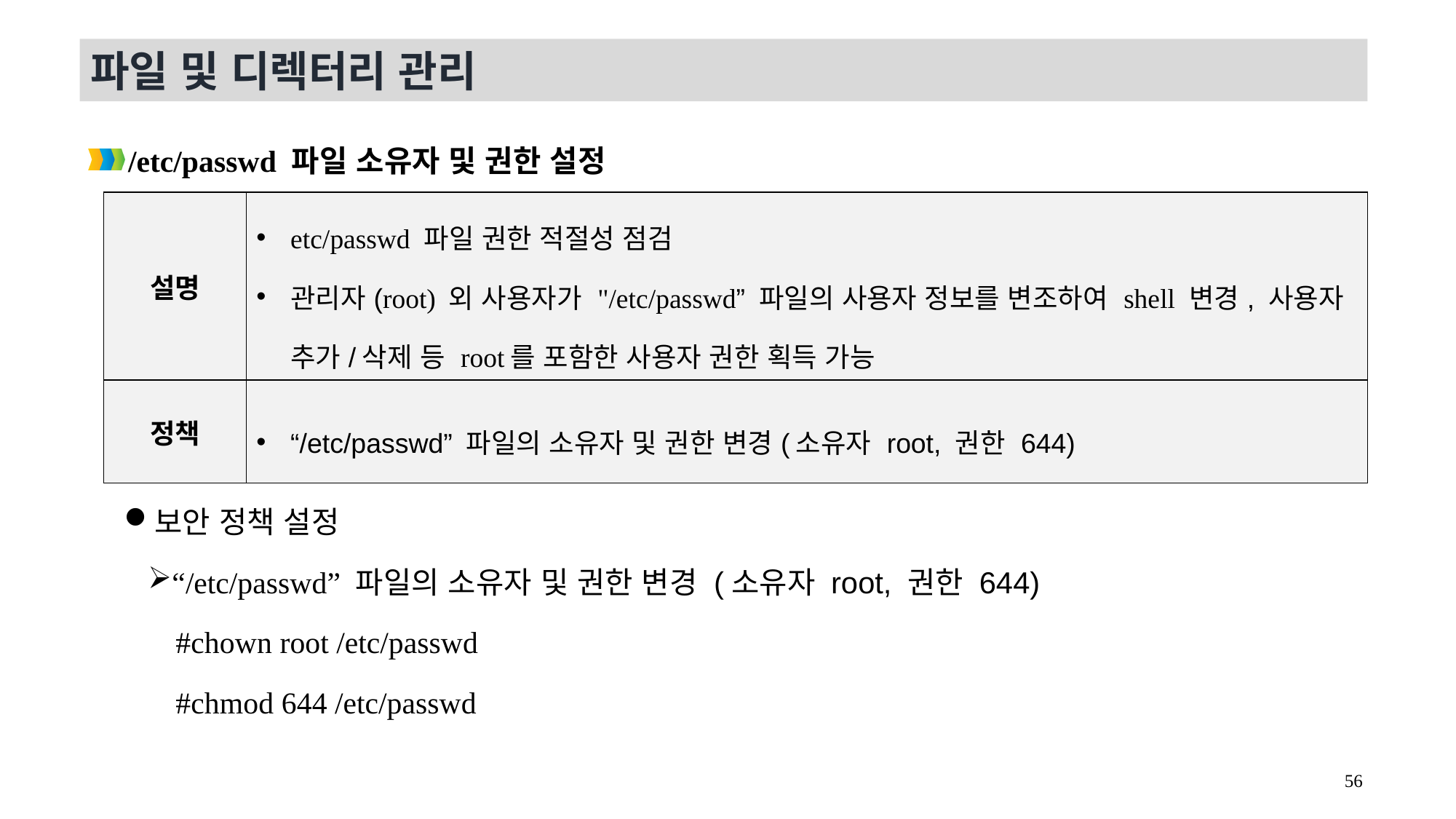

파일 및 디렉터리 관리
/etc/passwd 파일 소유자 및 권한 설정

보안 정책 설정
“/etc/passwd” 파일의 소유자 및 권한 변경 (소유자 root, 권한 644)
#chown root /etc/passwd
#chmod 644 /etc/passwd

| 설명 | etc/passwd 파일 권한 적절성 점검 관리자(root) 외 사용자가 "/etc/passwd” 파일의 사용자 정보를 변조하여 shell 변경, 사용자 추가/삭제 등 root를 포함한 사용자 권한 획득 가능 |
| --- | --- |
| 정책 | “/etc/passwd” 파일의 소유자 및 권한 변경(소유자 root, 권한 644) |